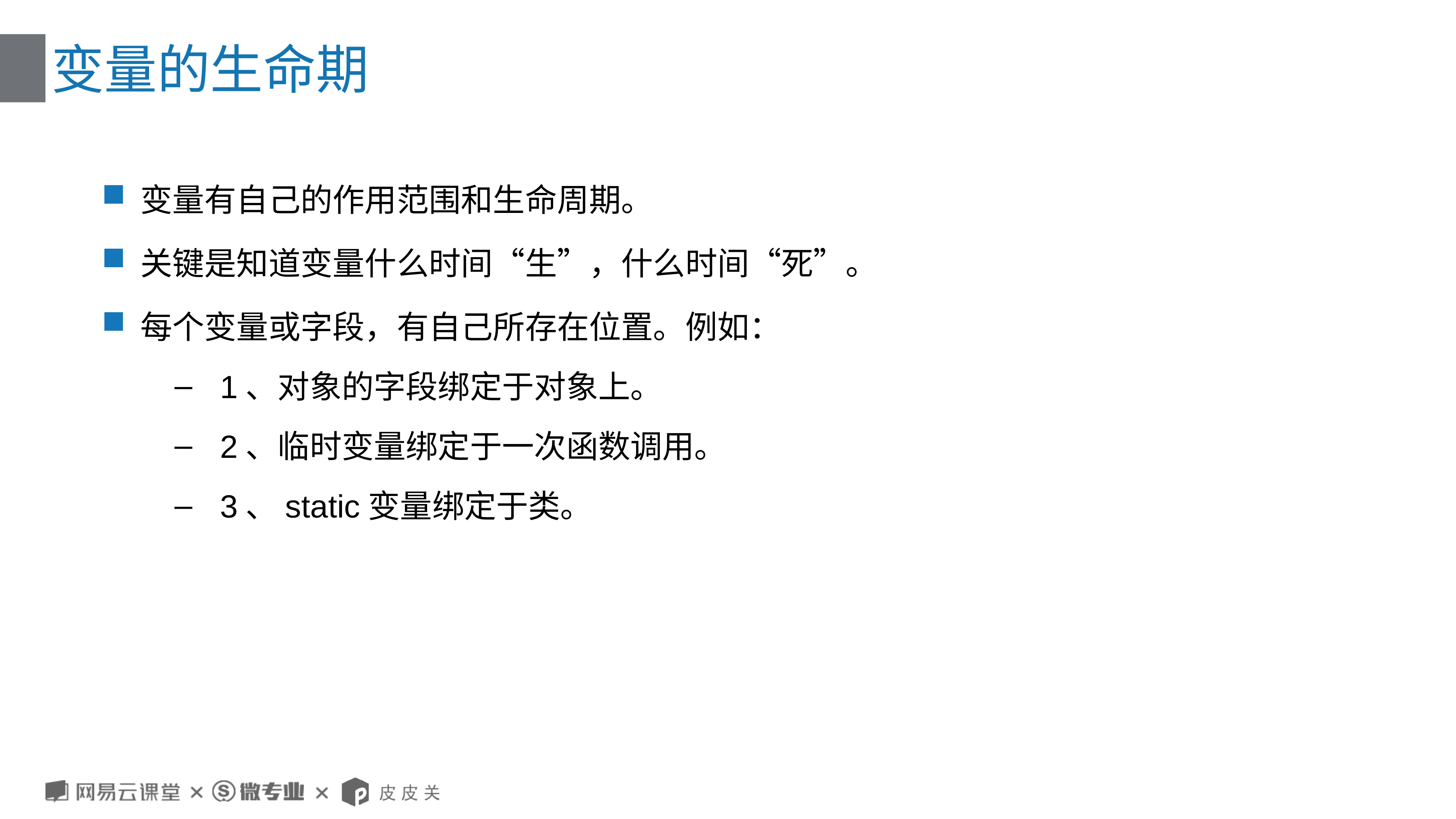

# 变量的生命期
变量有自己的作用范围和生命周期。
关键是知道变量什么时间“生”，什么时间“死”。
每个变量或字段，有自己所存在位置。例如：
1、对象的字段绑定于对象上。
2、临时变量绑定于一次函数调用。
3、static变量绑定于类。